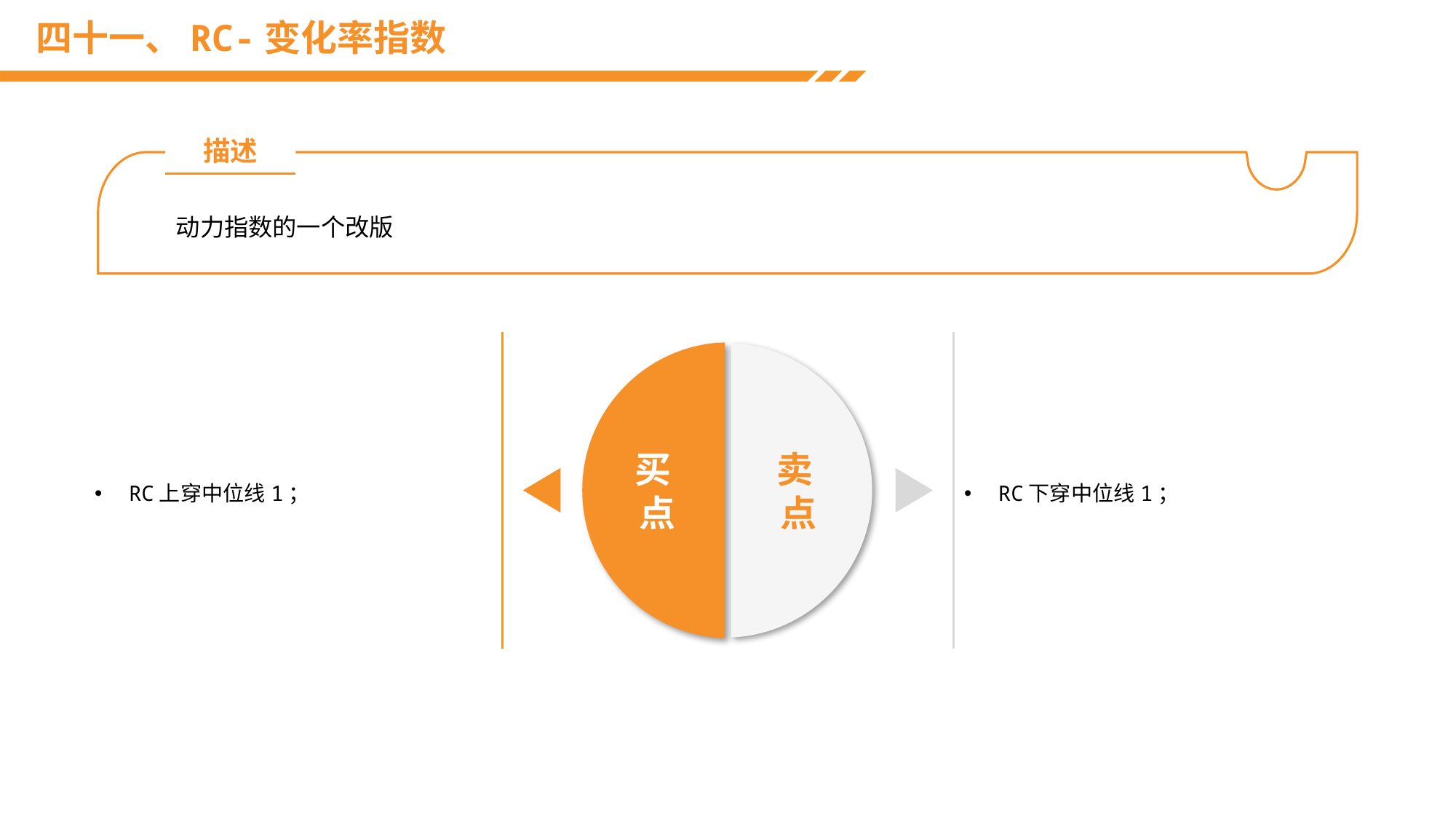

# 四十一、RC-变化率指数
描述

动力指数的一个改版
RC上穿中位线1；
RC下穿中位线1；

买
点
卖
点